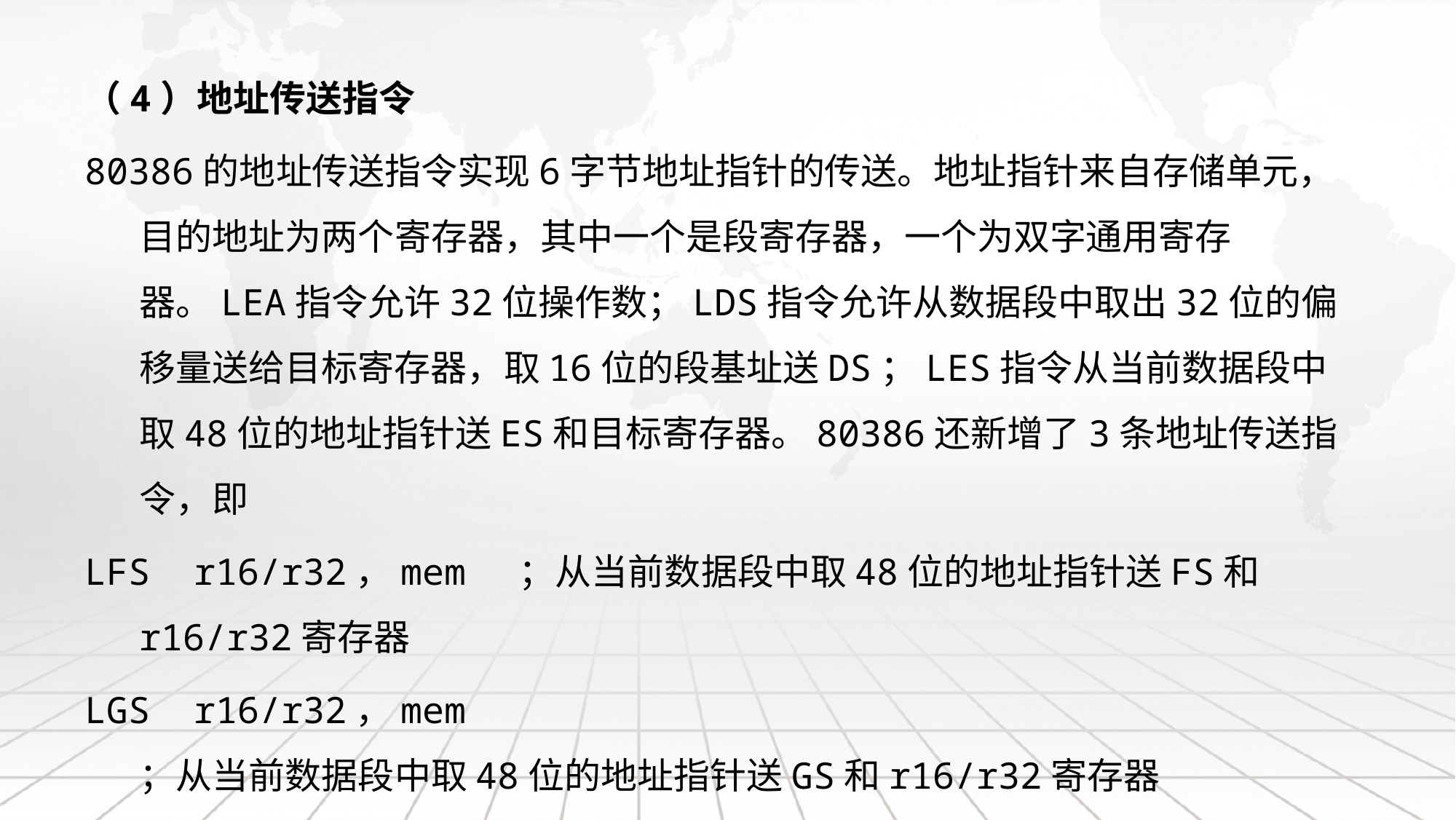

（4）地址传送指令
80386的地址传送指令实现6字节地址指针的传送。地址指针来自存储单元，目的地址为两个寄存器，其中一个是段寄存器，一个为双字通用寄存器。LEA指令允许32位操作数；LDS指令允许从数据段中取出32位的偏移量送给目标寄存器，取16位的段基址送DS；LES指令从当前数据段中取48位的地址指针送ES和目标寄存器。80386还新增了3条地址传送指令，即
LFS  r16/r32，mem  ；从当前数据段中取48位的地址指针送FS和r16/r32寄存器
LGS  r16/r32，mem ；从当前数据段中取48位的地址指针送GS和r16/r32寄存器
LSS  r16/r32，mem  ；从当前数据段中取48位的地址指针送SS和r16/r32寄存器